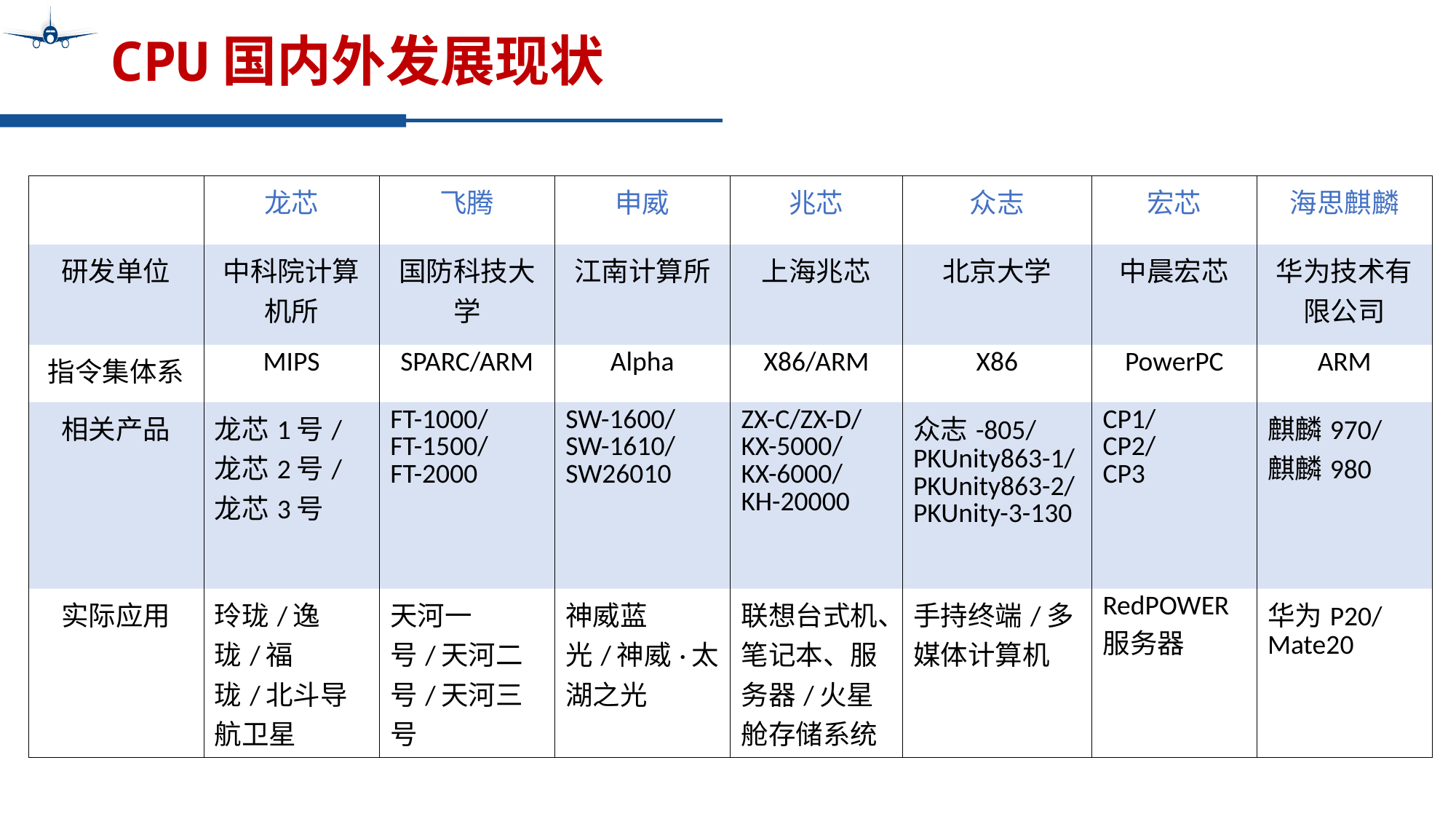

# CPU国内外发展现状
|  | 龙芯 | 飞腾 | 申威 | 兆芯 | 众志 | 宏芯 | 海思麒麟 |
| --- | --- | --- | --- | --- | --- | --- | --- |
| 研发单位 | 中科院计算机所 | 国防科技大学 | 江南计算所 | 上海兆芯 | 北京大学 | 中晨宏芯 | 华为技术有限公司 |
| 指令集体系 | MIPS | SPARC/ARM | Alpha | X86/ARM | X86 | PowerPC | ARM |
| 相关产品 | 龙芯1号/ 龙芯2号/ 龙芯3号 | FT-1000/ FT-1500/ FT-2000 | SW-1600/ SW-1610/ SW26010 | ZX-C/ZX-D/ KX-5000/ KX-6000/ KH-20000 | 众志-805/ PKUnity863-1/ PKUnity863-2/ PKUnity-3-130 | CP1/ CP2/ CP3 | 麒麟970/ 麒麟980 |
| 实际应用 | 玲珑/逸珑/福珑/北斗导航卫星 | 天河一号/天河二号/天河三号 | 神威蓝光/神威·太湖之光 | 联想台式机、笔记本、服务器/火星舱存储系统 | 手持终端/多媒体计算机 | RedPOWER服务器 | 华为P20/Mate20 |